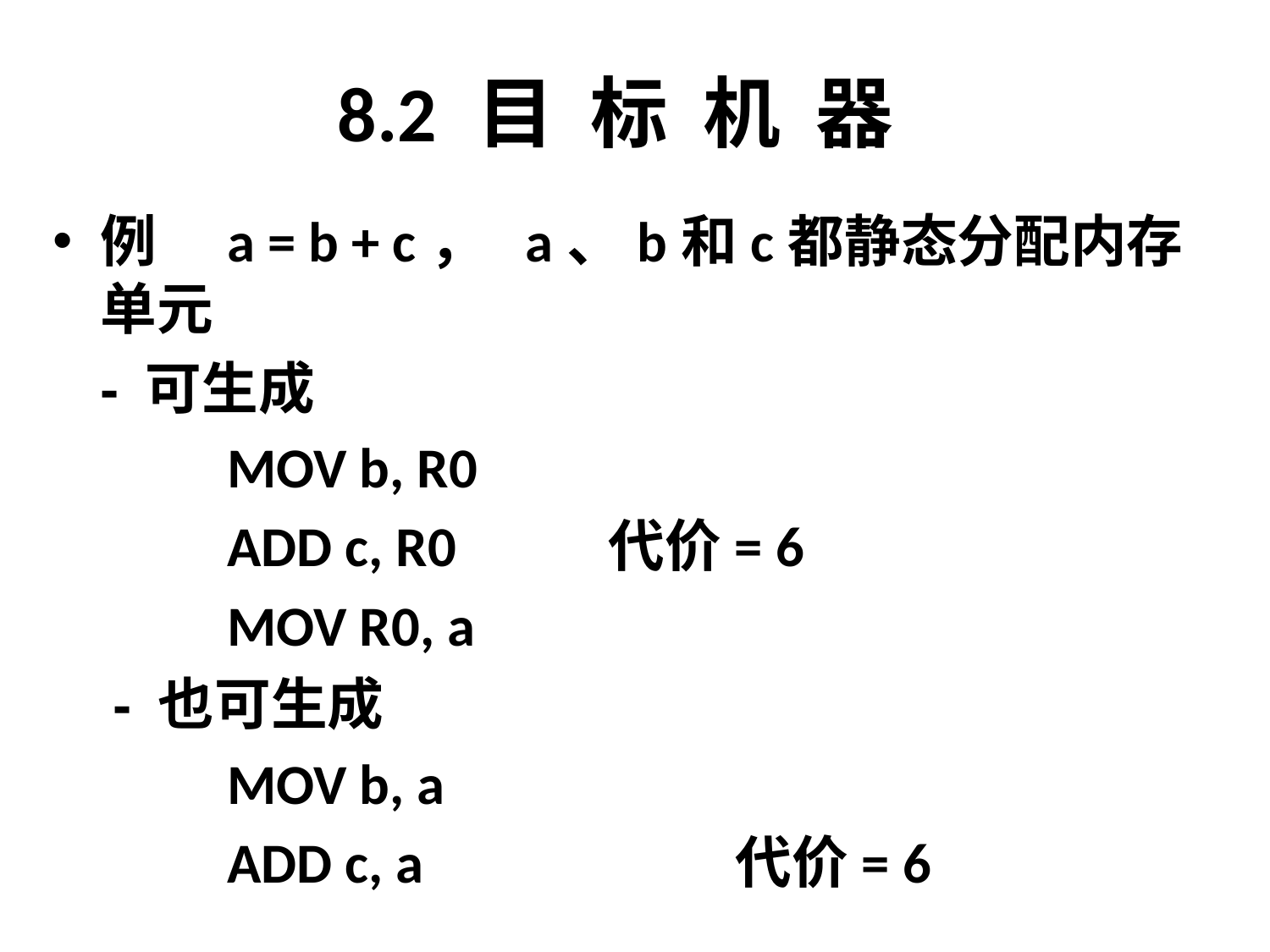

# 8.2 目  标  机  器
例	a = b + c，  a、b和c都静态分配内存单元
	- 可生成
		MOV b, R0
		ADD c, R0		代价= 6
		MOV R0, a
	 - 也可生成
		MOV b, a
		ADD c, a			代价= 6